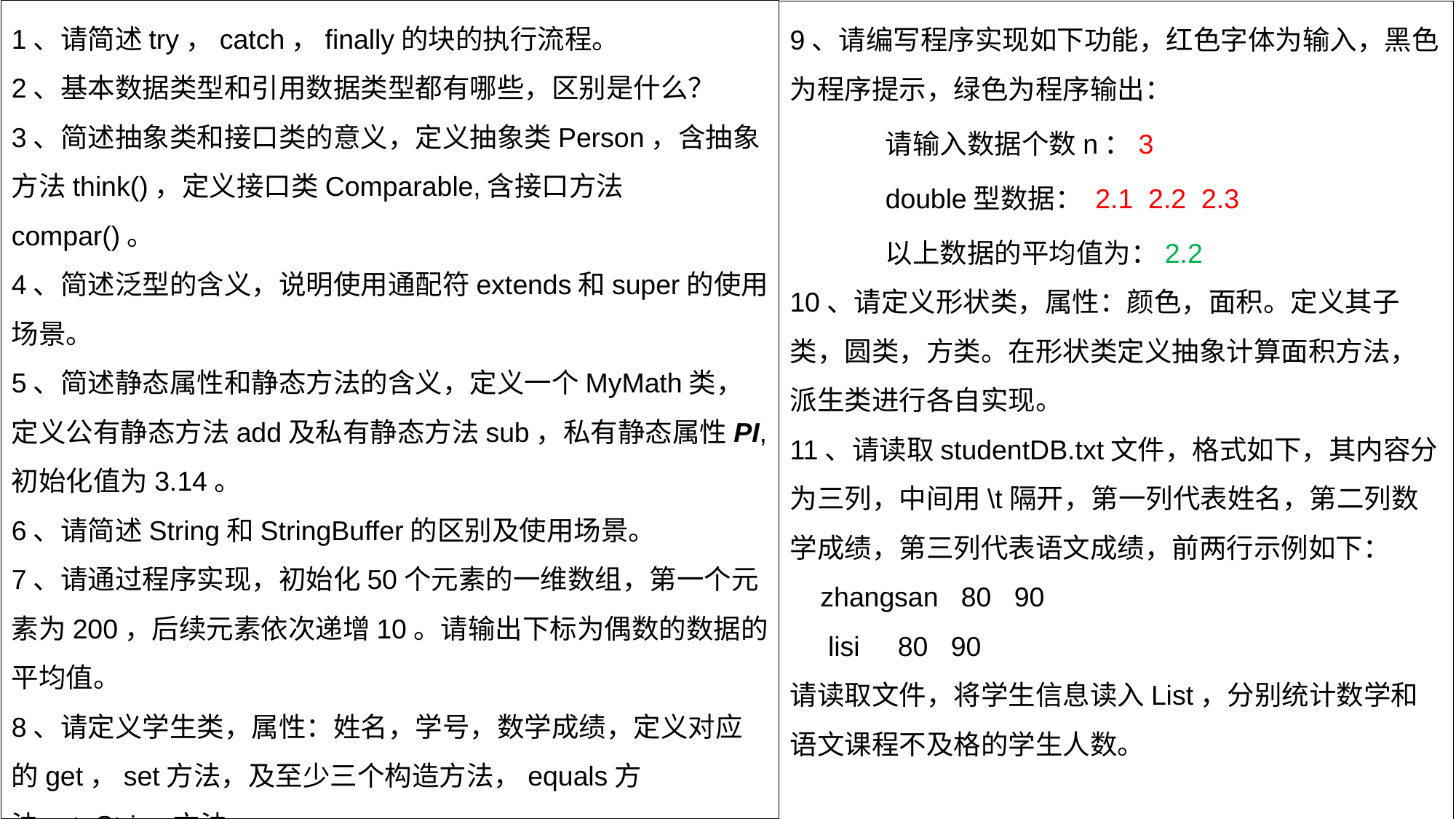

1、请简述try，catch，finally的块的执行流程。
2、基本数据类型和引用数据类型都有哪些，区别是什么？
3、简述抽象类和接口类的意义，定义抽象类Person，含抽象方法think()，定义接口类Comparable,含接口方法compar()。
4、简述泛型的含义，说明使用通配符extends和super的使用场景。
5、简述静态属性和静态方法的含义，定义一个MyMath类，定义公有静态方法add及私有静态方法sub，私有静态属性PI,初始化值为3.14。
6、请简述String和StringBuffer的区别及使用场景。
7、请通过程序实现，初始化50个元素的一维数组，第一个元素为200，后续元素依次递增10。请输出下标为偶数的数据的平均值。
8、请定义学生类，属性：姓名，学号，数学成绩，定义对应的get，set方法，及至少三个构造方法，equals方法，toString方法。
9、请编写程序实现如下功能，红色字体为输入，黑色为程序提示，绿色为程序输出：
请输入数据个数n：3
double型数据： 2.1  2.2  2.3
以上数据的平均值为：2.2
10、请定义形状类，属性：颜色，面积。定义其子类，圆类，方类。在形状类定义抽象计算面积方法，派生类进行各自实现。
11、请读取studentDB.txt文件，格式如下，其内容分为三列，中间用\t隔开，第一列代表姓名，第二列数学成绩，第三列代表语文成绩，前两行示例如下：
    zhangsan   80   90
     lisi     80   90
请读取文件，将学生信息读入List，分别统计数学和语文课程不及格的学生人数。